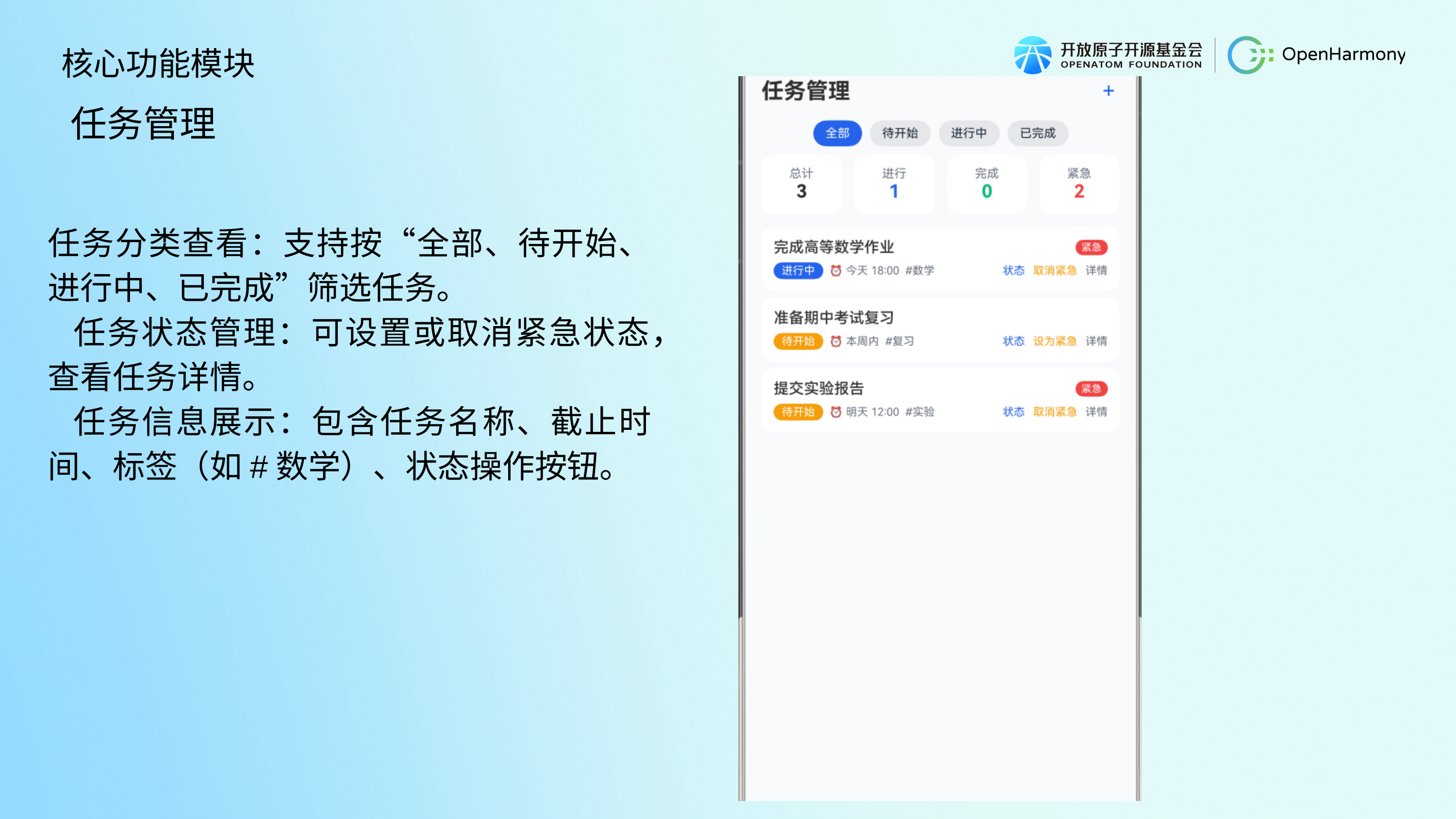

核心功能模块

任务管理
任务分类查看：支持按“全部、待开始、进行中、已完成”筛选任务。
  任务状态管理：可设置或取消紧急状态，查看任务详情。
  任务信息展示：包含任务名称、截止时间、标签（如#数学）、状态操作按钮。